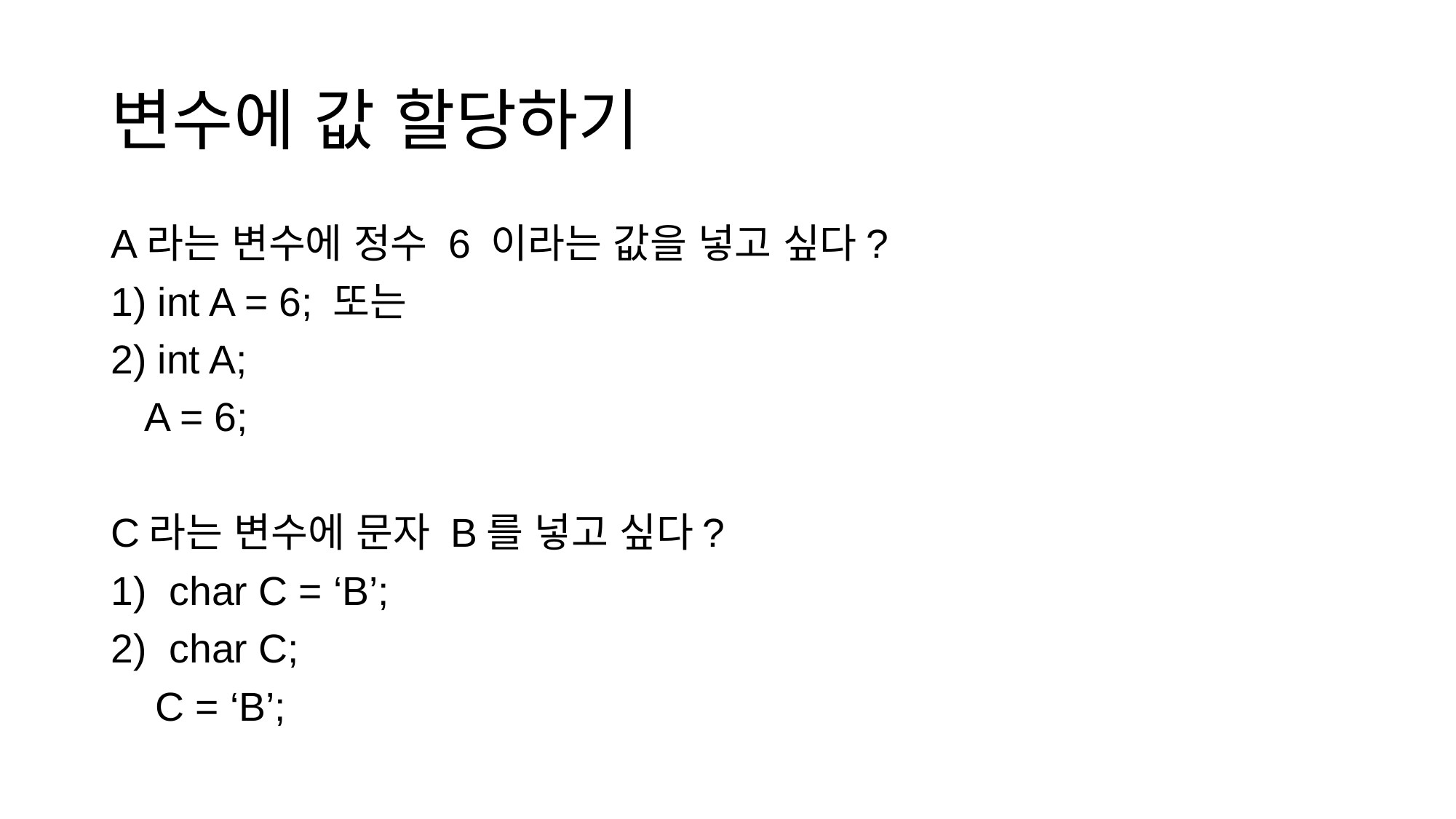

# 변수에 값 할당하기
A라는 변수에 정수 6 이라는 값을 넣고 싶다?
1) int A = 6; 또는
2) int A;
   A = 6;

C라는 변수에 문자 B를 넣고 싶다?
char C = ‘B’;
char C;
    C = ‘B’;